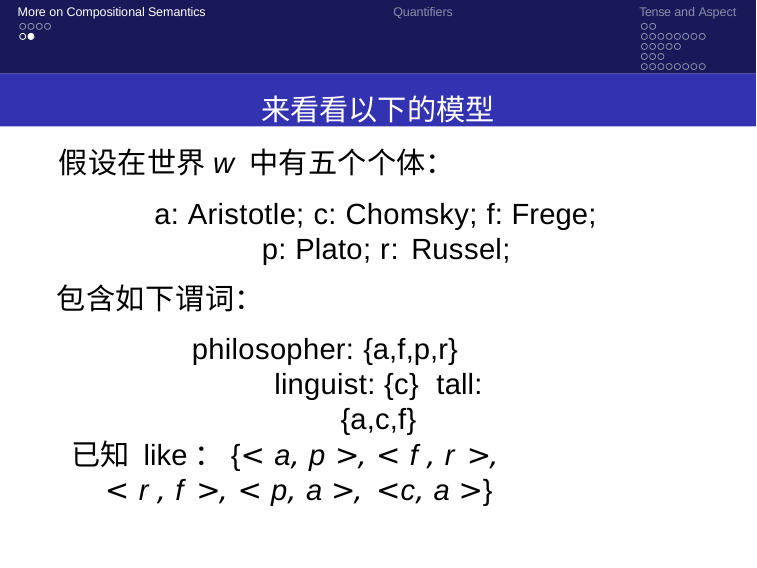

More on Compositional Semantics
Quantifiers
Tense and Aspect

来看看以下的模型
假设在世界w 中有五个个体：
a: Aristotle; c: Chomsky; f: Frege;  p: Plato; r: Russel;
包含如下谓词：
philosopher: {a,f,p,r}  linguist: {c}  tall:{a,c,f}
已知 like：{< a, p >, < f , r >, < r , f >, < p, a >,  <c, a >}